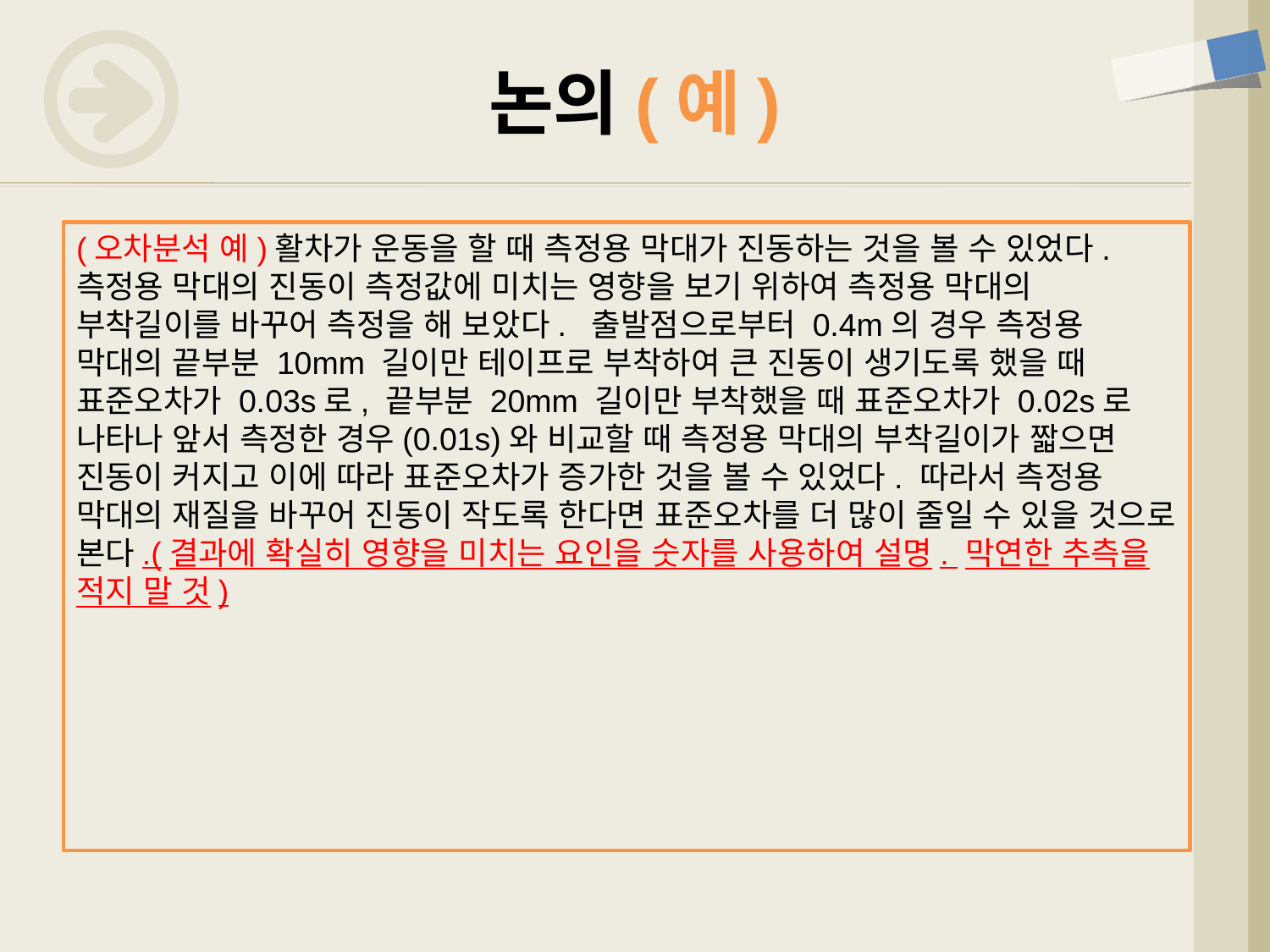

# 논의(예)
(오차분석 예)활차가 운동을 할 때 측정용 막대가 진동하는 것을 볼 수 있었다. 측정용 막대의 진동이 측정값에 미치는 영향을 보기 위하여 측정용 막대의 부착길이를 바꾸어 측정을 해 보았다.  출발점으로부터 0.4m의 경우 측정용 막대의 끝부분 10mm 길이만 테이프로 부착하여 큰 진동이 생기도록 했을 때 표준오차가 0.03s로, 끝부분 20mm 길이만 부착했을 때 표준오차가 0.02s로 나타나 앞서 측정한 경우(0.01s)와 비교할 때 측정용 막대의 부착길이가 짧으면 진동이 커지고 이에 따라 표준오차가 증가한 것을 볼 수 있었다. 따라서 측정용 막대의 재질을 바꾸어 진동이 작도록 한다면 표준오차를 더 많이 줄일 수 있을 것으로 본다.(결과에 확실히 영향을 미치는 요인을 숫자를 사용하여 설명. 막연한 추측을 적지 말 것)